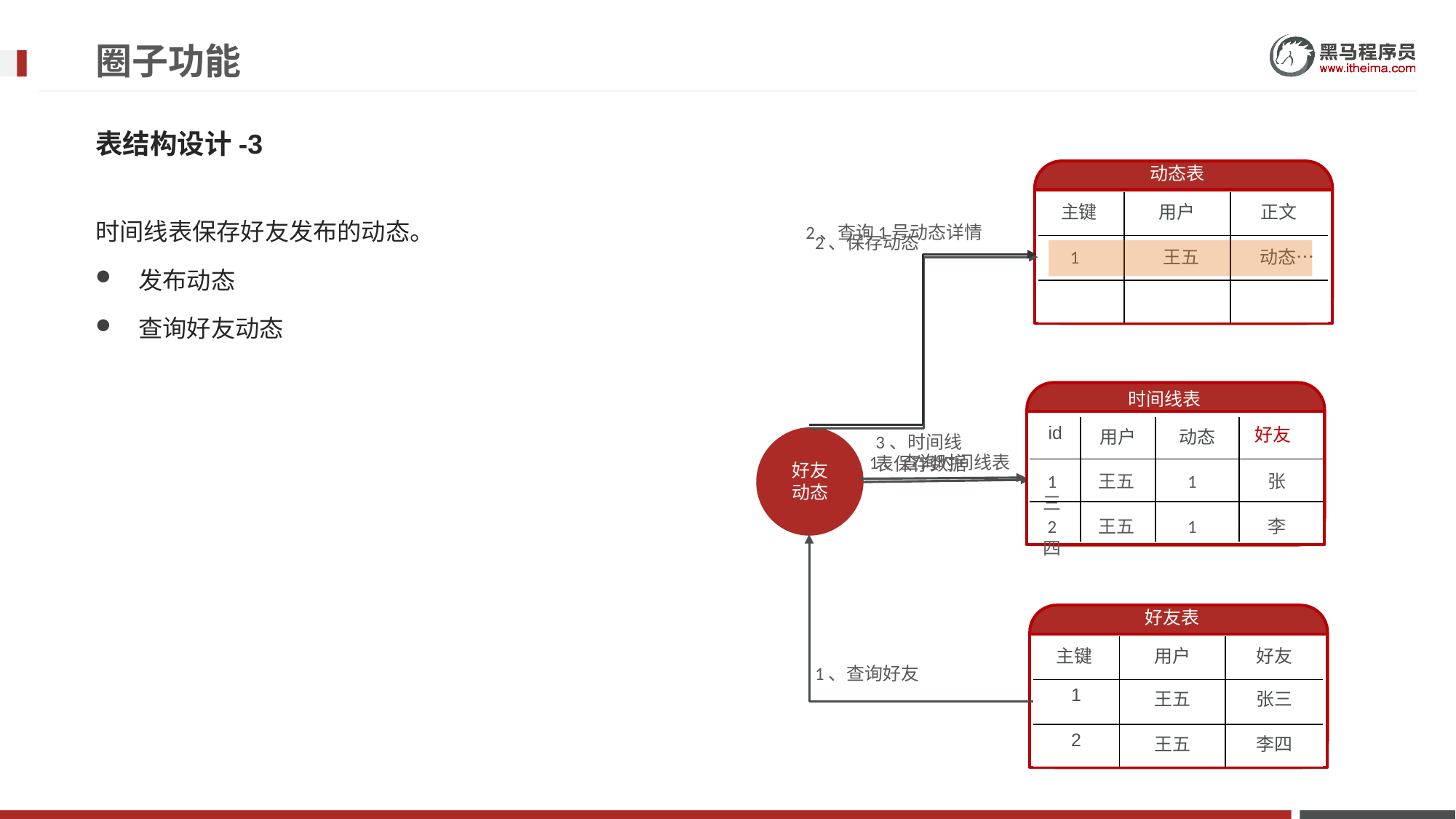

# 圈子功能
表结构设计-3
动态表

| 主键 | 用户 | 正文 |
| --- | --- | --- |
|  |  |  |
|  |  |  |
时间线表保存好友发布的动态。
发布动态
查询好友动态

2、查询1号动态详情
2、保存动态

1                   王五               动态…
时间线表

| id | 用户 | 动态 |  |
| --- | --- | --- | --- |
|  |  |  |  |
|  |  |  |  |
  好友
3、时间线表保存数据
好友动态
发布动态
1、查询时间线表
 1         王五            1                张三
 2         王五            1                李四
好友表

| 主键 | 用户 | 好友 |
| --- | --- | --- |
| 1 | 王五 | 张三 |
| 2 | 王五 | 李四 |
1、查询好友